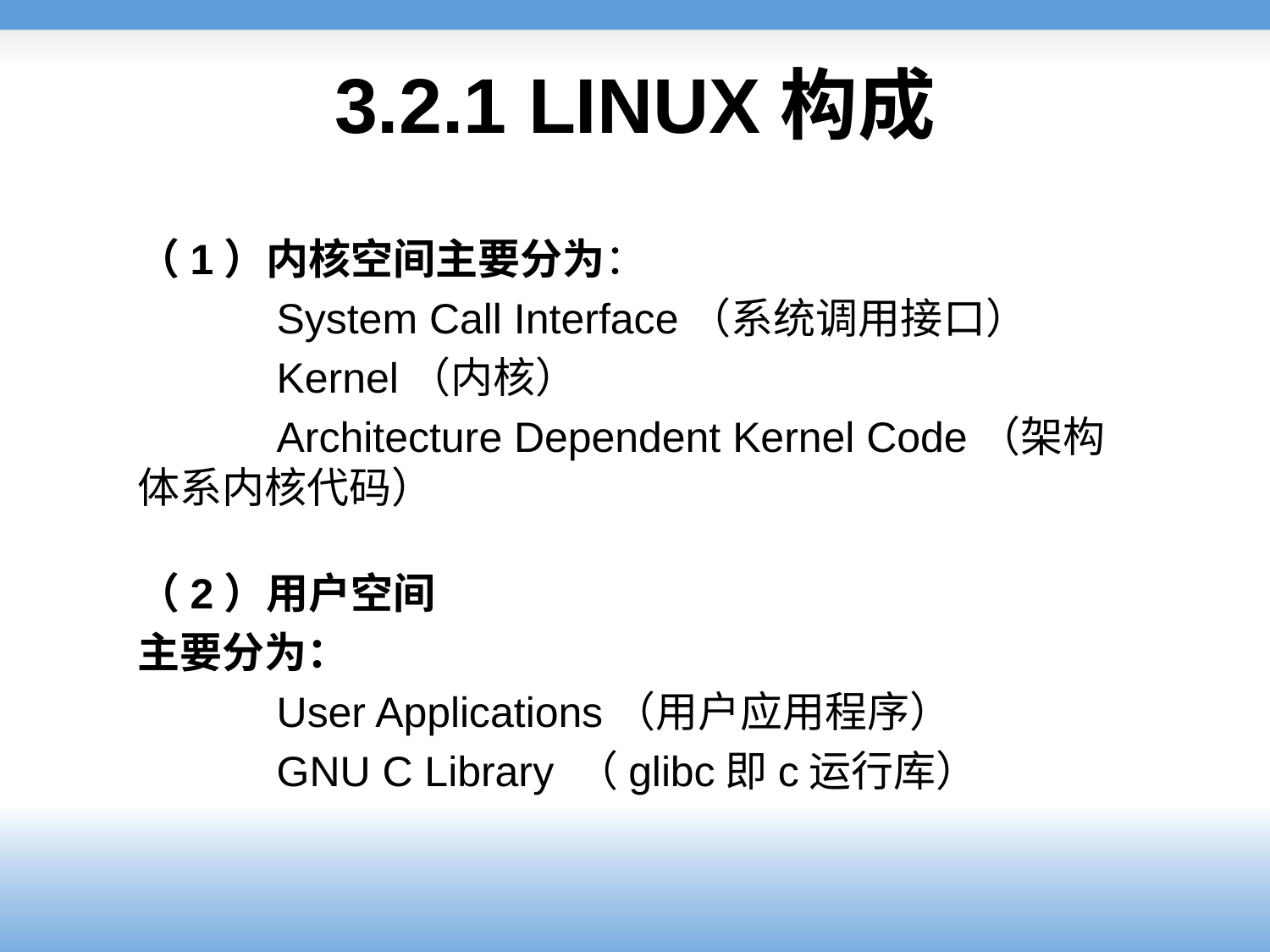

# 3.2.1 LINUX构成
（1）内核空间主要分为：
	 System Call Interface（系统调用接口）
	 Kernel（内核）
	 Architecture Dependent Kernel Code（架构体系内核代码）

（2）用户空间
主要分为：
	 User Applications（用户应用程序）
	 GNU C Library （glibc即c运行库）